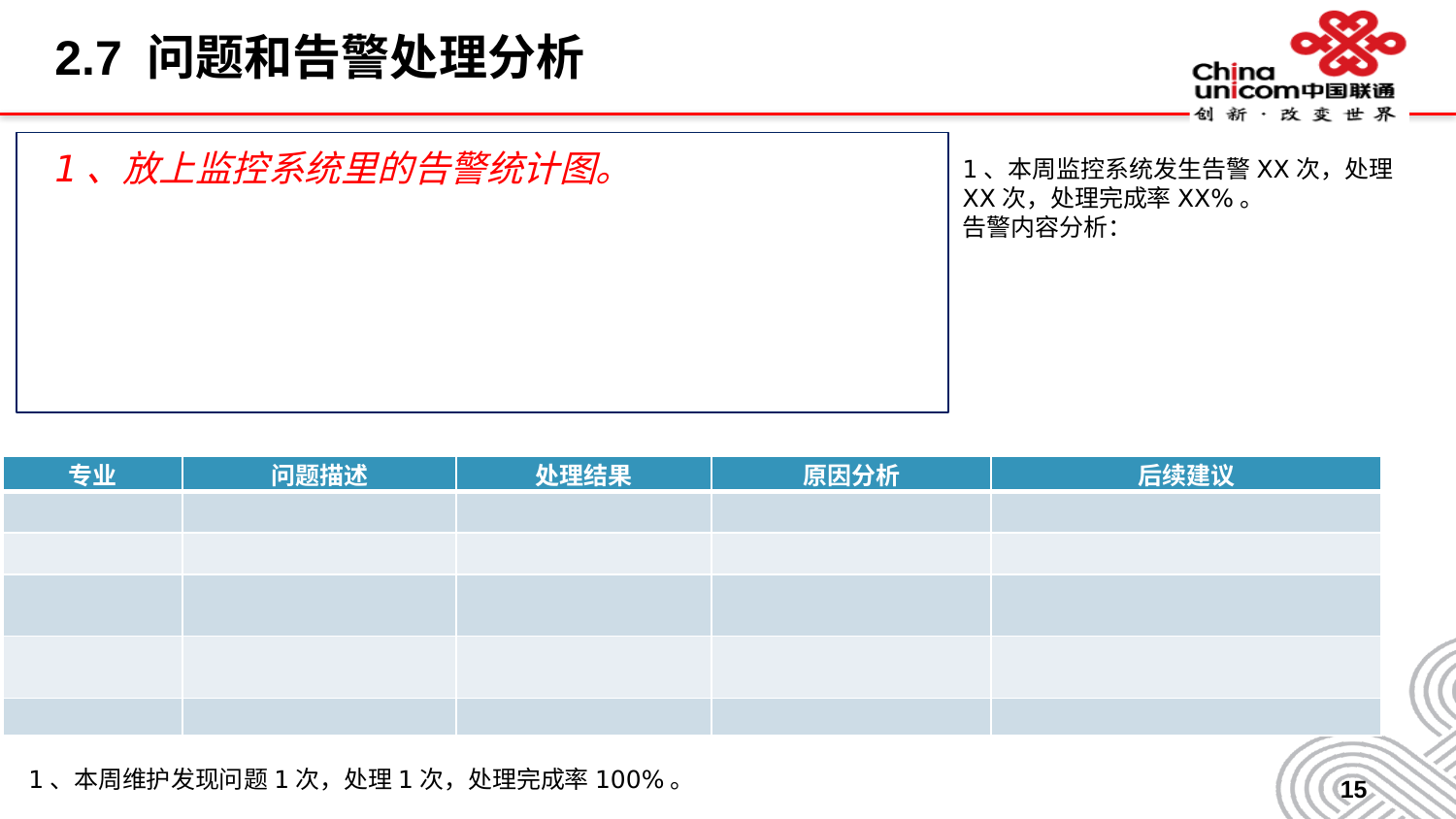

# 2.7 问题和告警处理分析

1、放上监控系统里的告警统计图。
1、本周监控系统发生告警XX次，处理XX次，处理完成率XX%。
告警内容分析：
| 专业 | 问题描述 | 处理结果 | 原因分析 | 后续建议 |
| --- | --- | --- | --- | --- |
|  |  |  |  |  |
|  |  |  |  |  |
|  |  |  |  |  |
|  |  |  |  |  |
|  |  |  |  |  |
1、本周维护发现问题1次，处理1次，处理完成率100%。
15